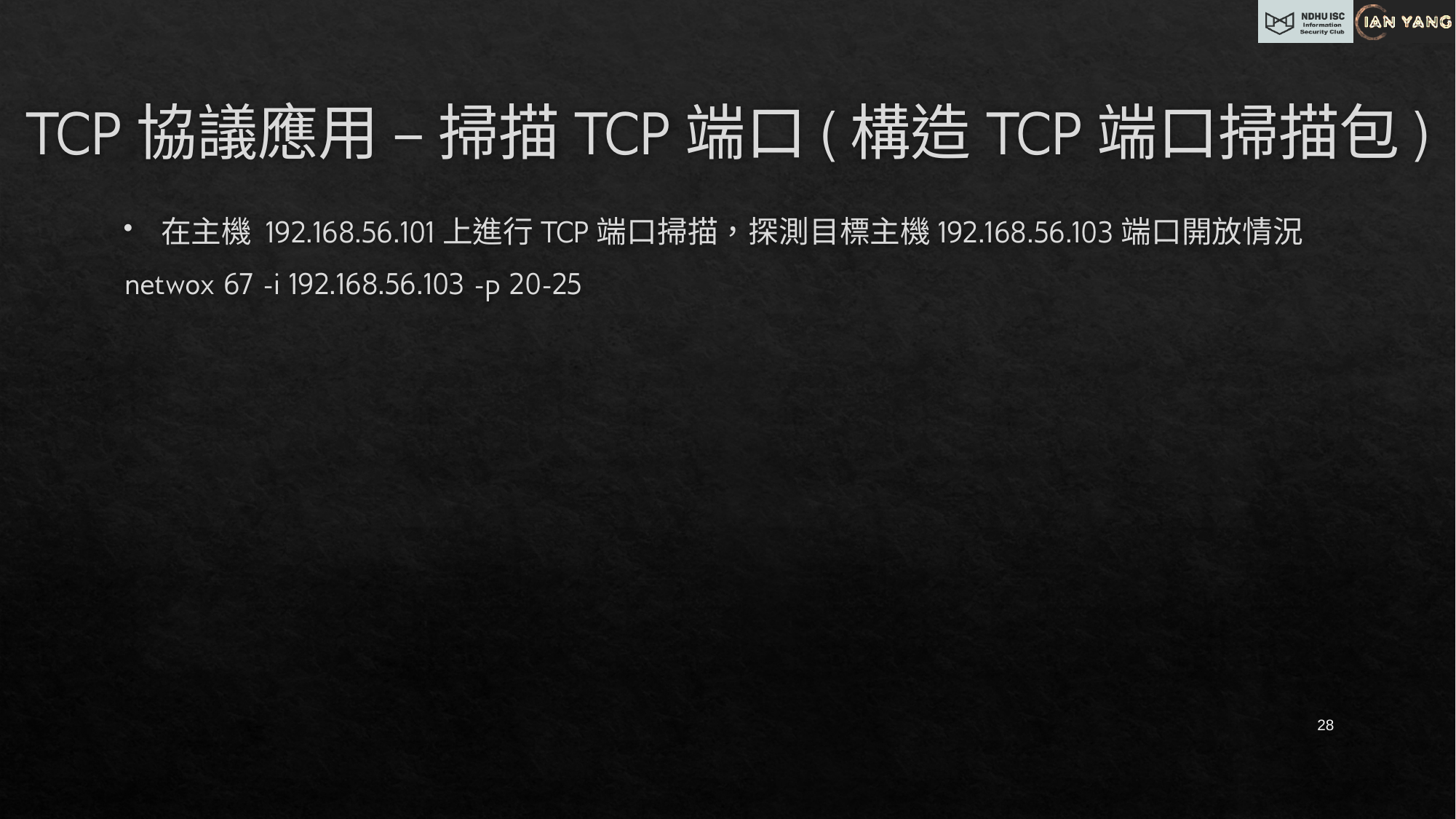

# TCP協議應用 – 掃描TCP端口(構造TCP端口掃描包)
在主機 192.168.56.101上進行TCP端口掃描，探測目標主機192.168.56.103端口開放情況
netwox 67 -i 192.168.56.103 -p 20-25

28